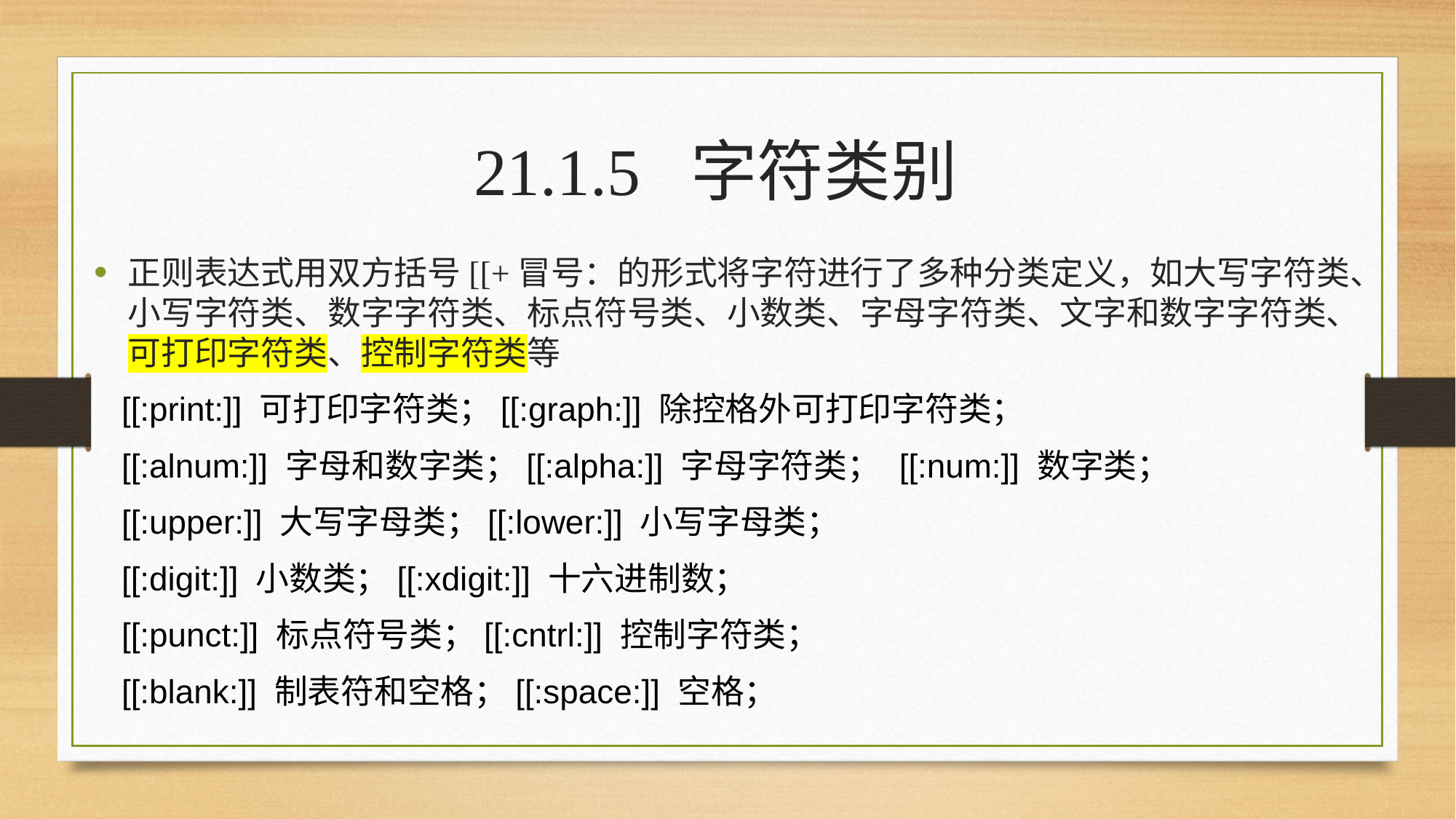

21.1.5  字符类别
正则表达式用双方括号[[+冒号：的形式将字符进行了多种分类定义，如大写字符类、小写字符类、数字字符类、标点符号类、小数类、字母字符类、文字和数字字符类、可打印字符类、控制字符类等
   [[:print:]] 可打印字符类；[[:graph:]] 除控格外可打印字符类；
   [[:alnum:]] 字母和数字类；[[:alpha:]] 字母字符类； [[:num:]] 数字类；
   [[:upper:]] 大写字母类；[[:lower:]] 小写字母类；
   [[:digit:]] 小数类；[[:xdigit:]] 十六进制数；
   [[:punct:]] 标点符号类；[[:cntrl:]] 控制字符类；
   [[:blank:]] 制表符和空格；[[:space:]] 空格；